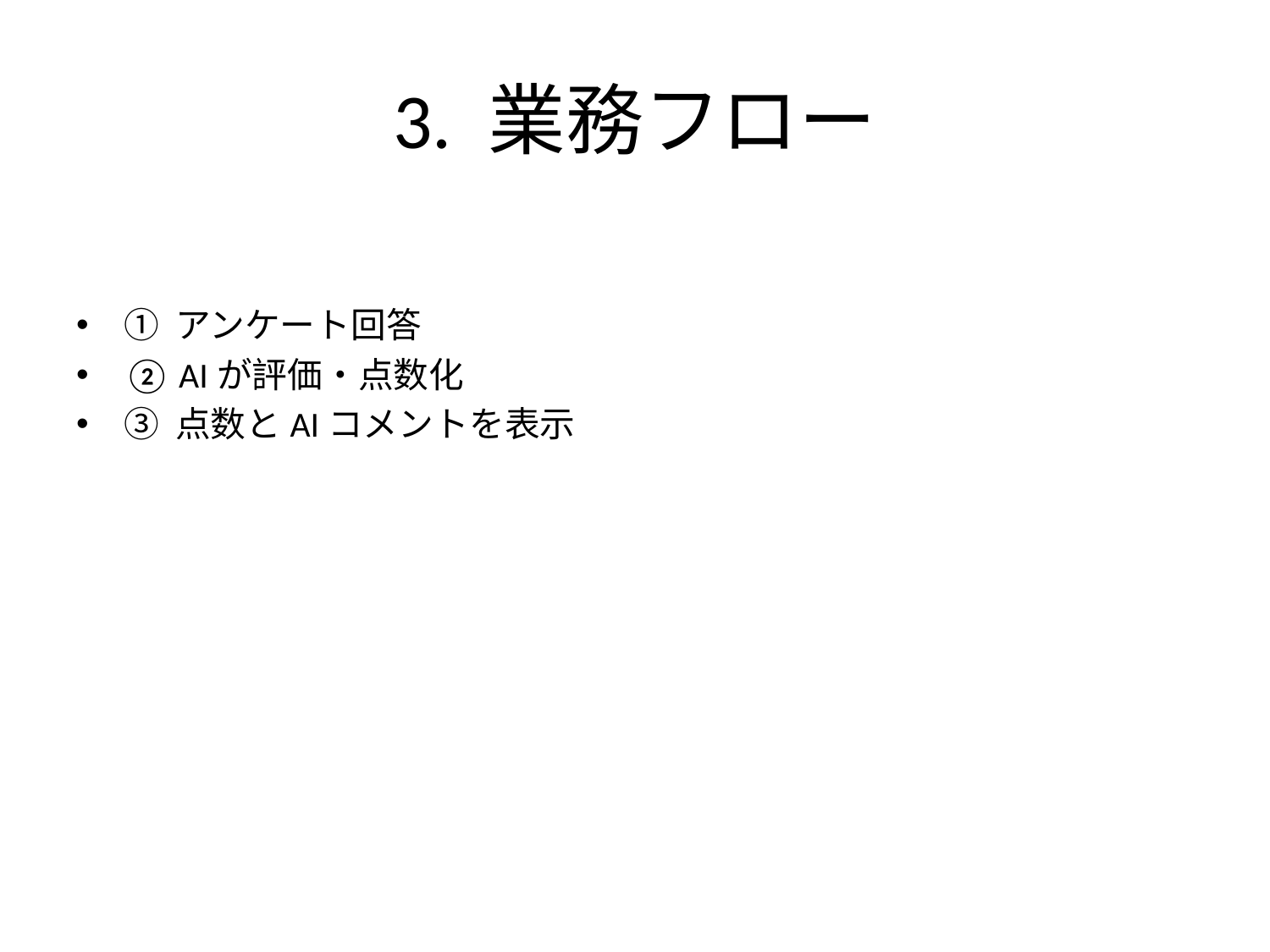

# 3. 業務フロー

① アンケート回答
② AIが評価・点数化
③ 点数とAIコメントを表示